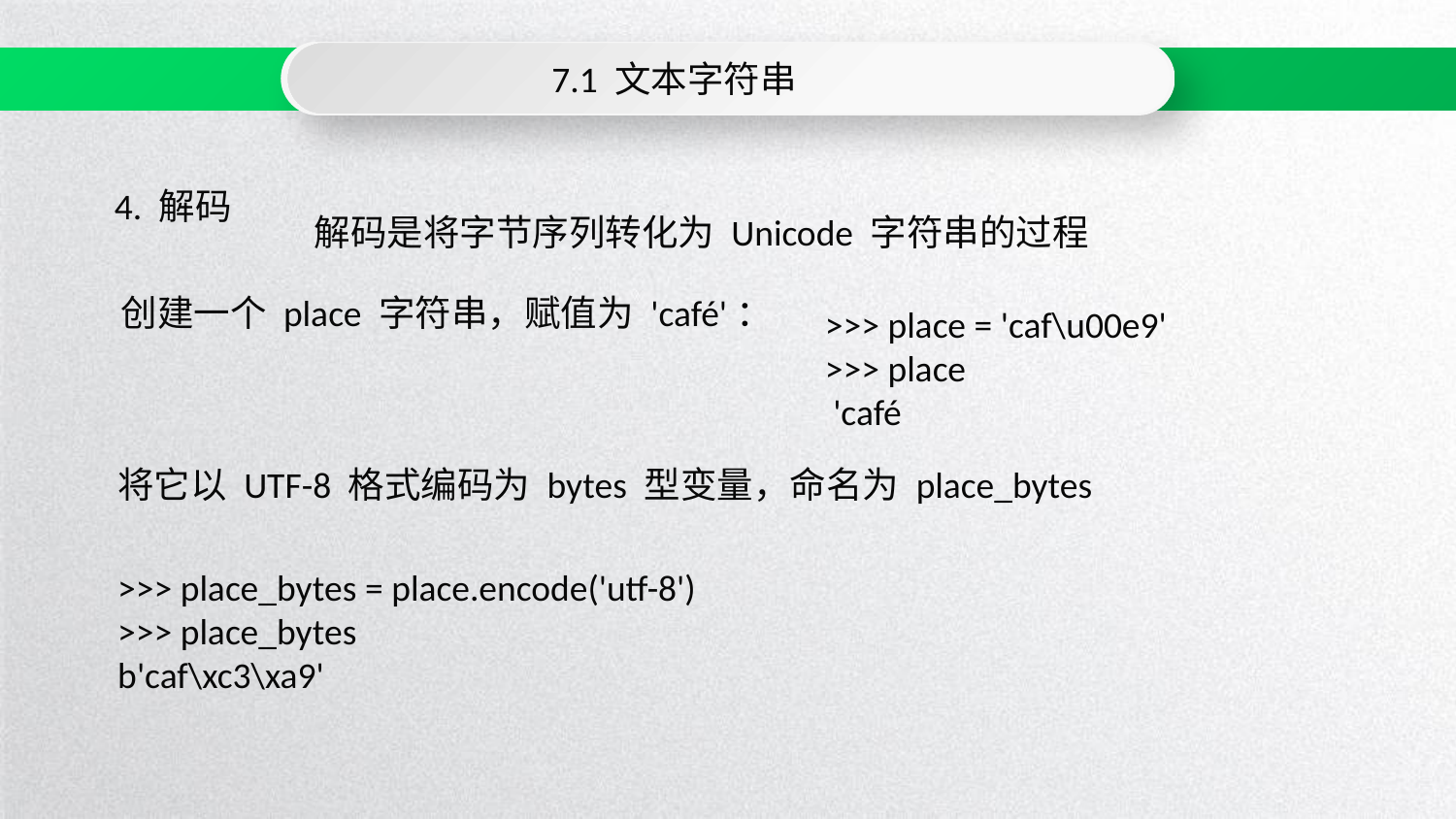

7.1 文本字符串
4. 解码

解码是将字节序列转化为 Unicode 字符串的过程
创建一个 place 字符串，赋值为 'café'：
>>> place = 'caf\u00e9'
>>> place
 'café
将它以 UTF-8 格式编码为 bytes 型变量，命名为 place_bytes

>>> place_bytes = place.encode('utf-8')
>>> place_bytes
b'caf\xc3\xa9'